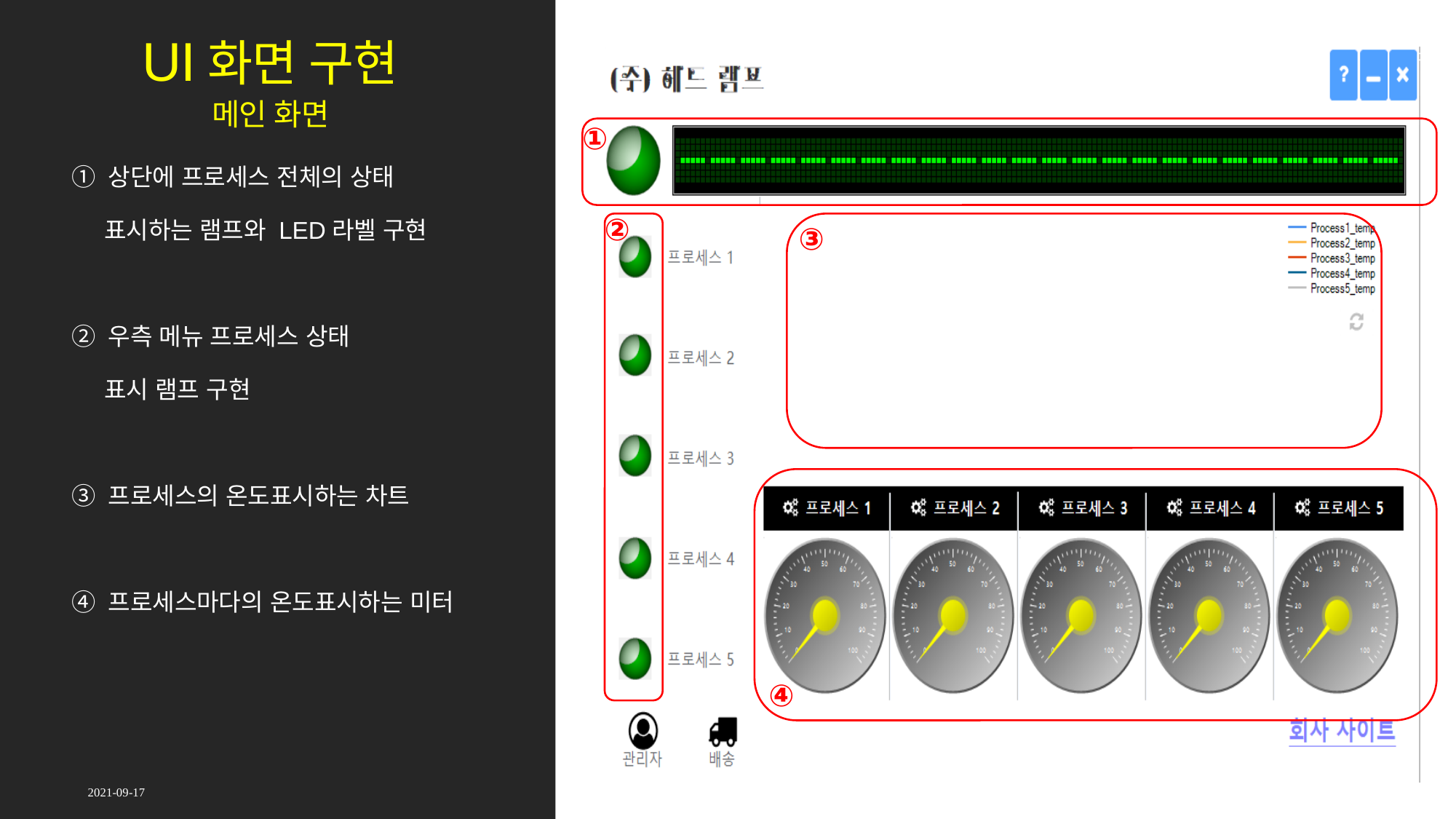

# UI화면 구현

메인 화면

①

① 상단에 프로세스 전체의 상태
    표시하는 램프와 LED라벨 구현

② 우측 메뉴 프로세스 상태
    표시 램프 구현

③ 프로세스의 온도표시하는 차트

④ 프로세스마다의 온도표시하는 미터
②

③

④
2021-09-17